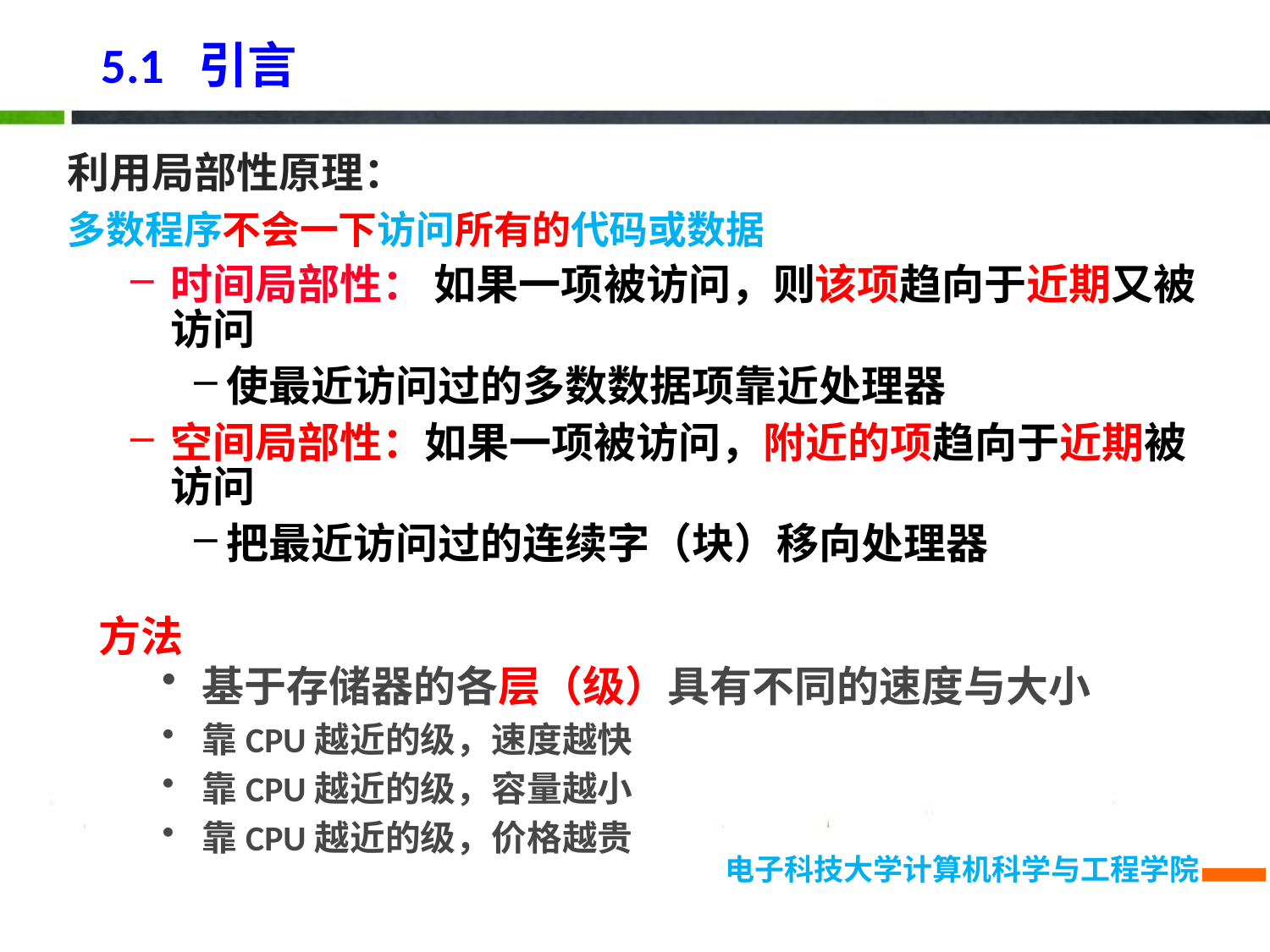

# 5.1  引言
利用局部性原理：
多数程序不会一下访问所有的代码或数据
时间局部性： 如果一项被访问，则该项趋向于近期又被访问
使最近访问过的多数数据项靠近处理器
空间局部性：如果一项被访问，附近的项趋向于近期被访问
把最近访问过的连续字（块）移向处理器
方法
基于存储器的各层（级）具有不同的速度与大小
靠CPU越近的级，速度越快
靠CPU越近的级，容量越小
靠CPU越近的级，价格越贵
11